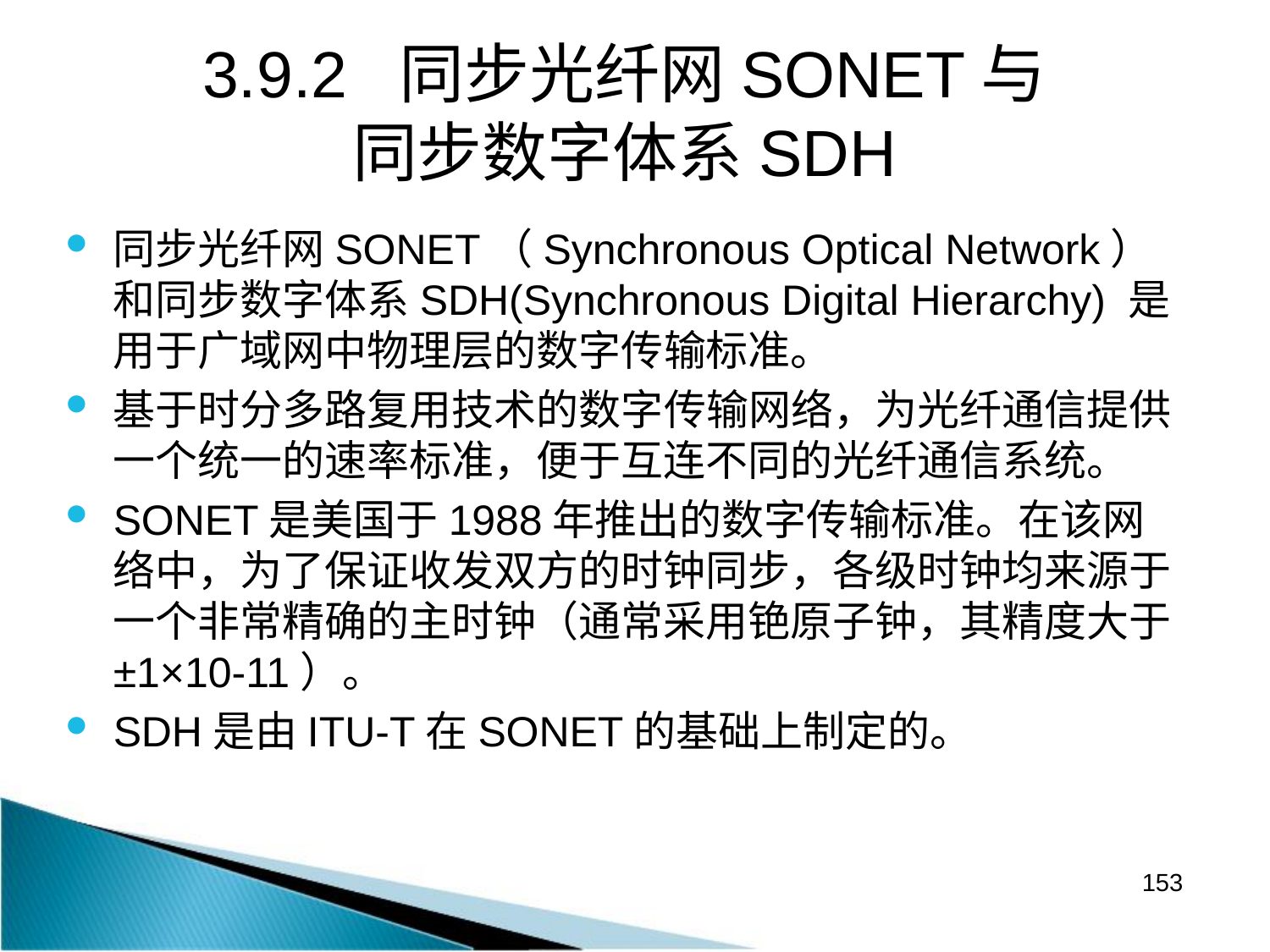

# 3.9.2  同步光纤网SONET与 同步数字体系SDH
同步光纤网SONET（Synchronous Optical Network）和同步数字体系SDH(Synchronous Digital Hierarchy) 是用于广域网中物理层的数字传输标准。
基于时分多路复用技术的数字传输网络，为光纤通信提供一个统一的速率标准，便于互连不同的光纤通信系统。
SONET是美国于1988年推出的数字传输标准。在该网络中，为了保证收发双方的时钟同步，各级时钟均来源于一个非常精确的主时钟（通常采用铯原子钟，其精度大于±1×10-11）。
SDH是由ITU-T在SONET的基础上制定的。
153